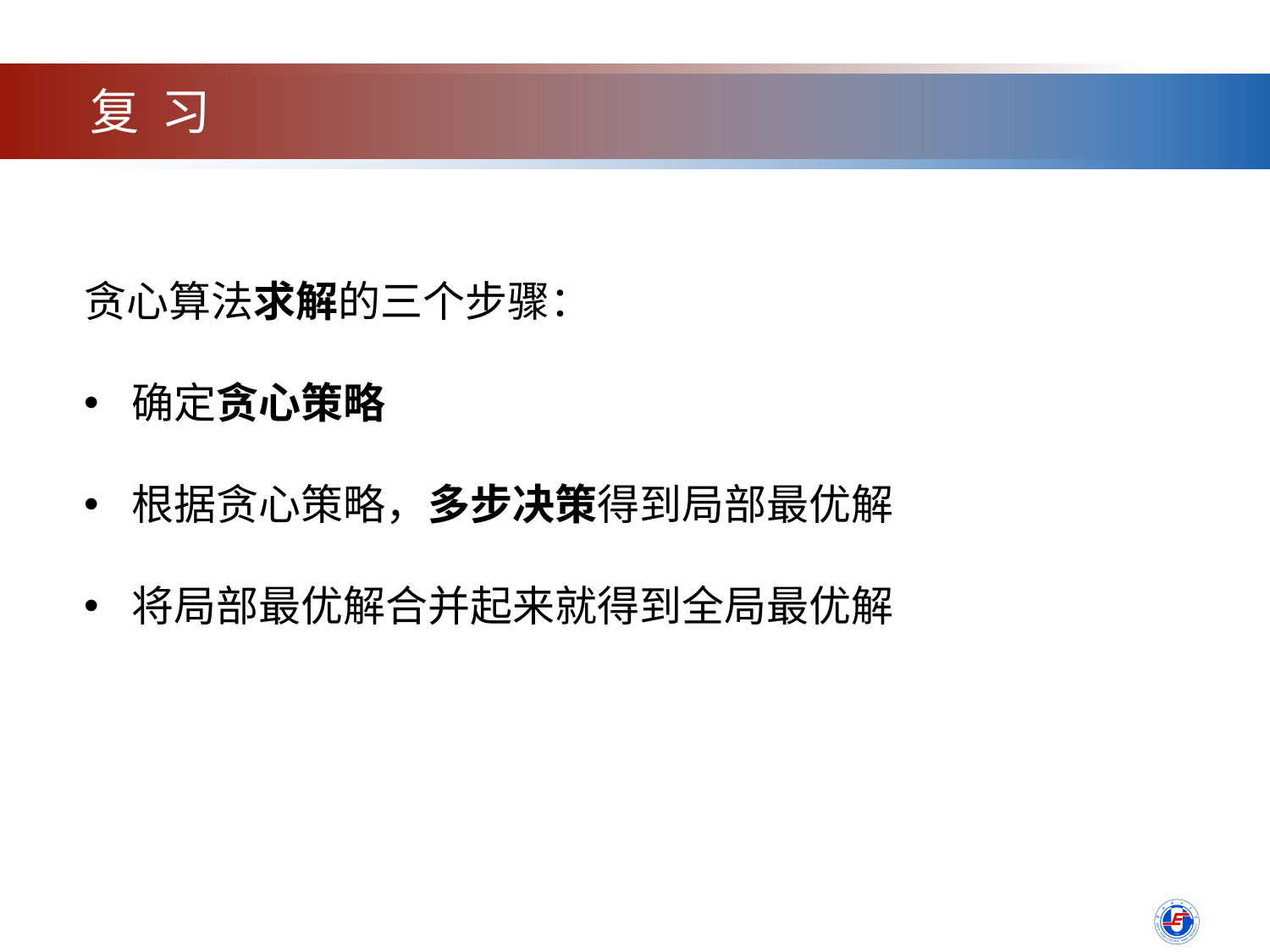

复  习

贪心算法求解的三个步骤：
确定贪心策略
根据贪心策略，多步决策得到局部最优解
将局部最优解合并起来就得到全局最优解